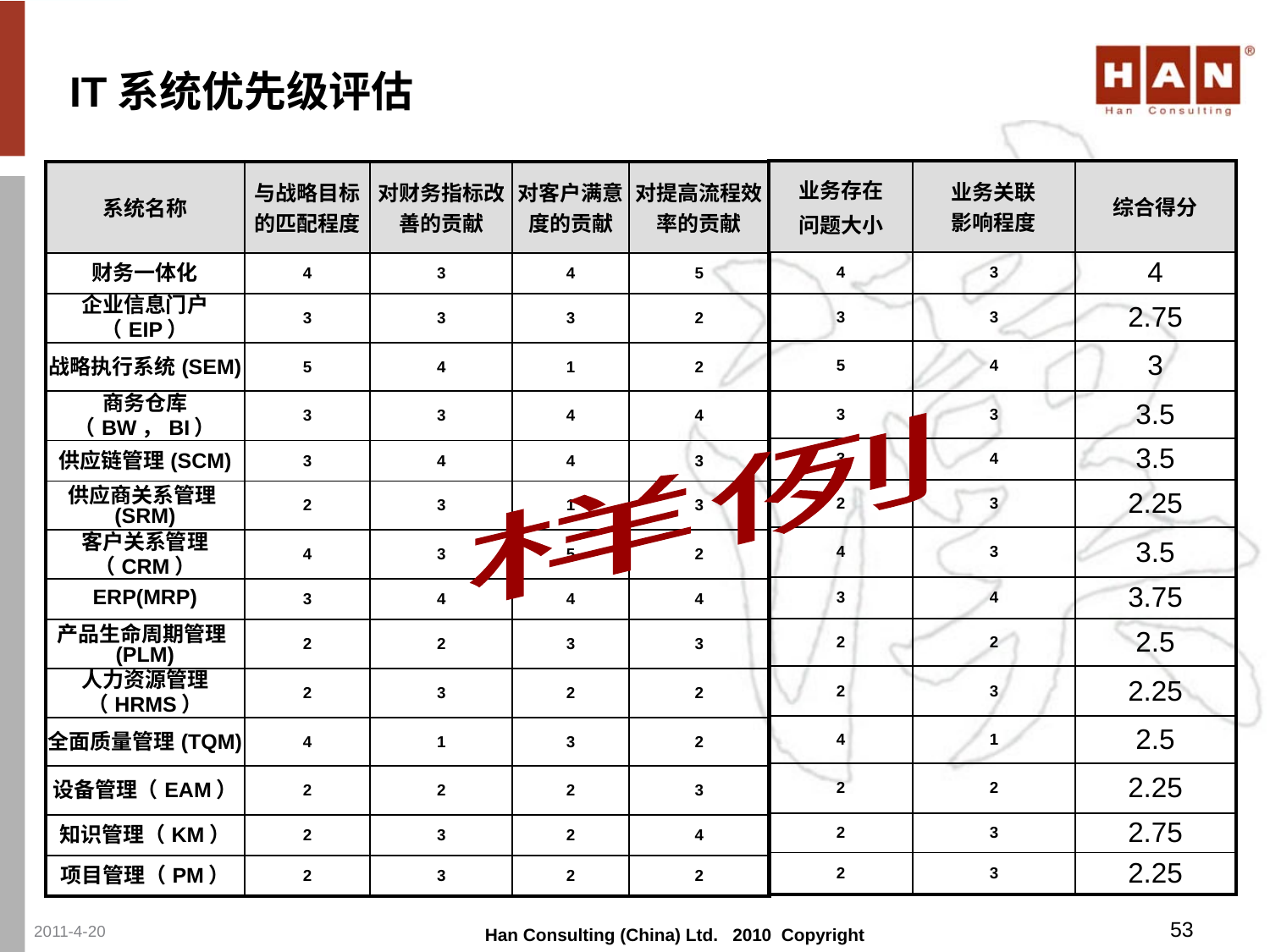

# IT系统优先级评估
| 业务存在 问题大小 | 业务关联 影响程度 | 综合得分 |
| --- | --- | --- |
| 4 | 3 | 4 |
| 3 | 3 | 2.75 |
| 5 | 4 | 3 |
| 3 | 3 | 3.5 |
| 3 | 4 | 3.5 |
| 2 | 3 | 2.25 |
| 4 | 3 | 3.5 |
| 3 | 4 | 3.75 |
| 2 | 2 | 2.5 |
| 2 | 3 | 2.25 |
| 4 | 1 | 2.5 |
| 2 | 2 | 2.25 |
| 2 | 3 | 2.75 |
| 2 | 3 | 2.25 |
| 系统名称 | 与战略目标的匹配程度 | 对财务指标改善的贡献 | 对客户满意度的贡献 | 对提高流程效率的贡献 |
| --- | --- | --- | --- | --- |
| 财务一体化 | 4 | 3 | 4 | 5 |
| 企业信息门户（EIP） | 3 | 3 | 3 | 2 |
| 战略执行系统(SEM) | 5 | 4 | 1 | 2 |
| 商务仓库（BW，BI） | 3 | 3 | 4 | 4 |
| 供应链管理(SCM) | 3 | 4 | 4 | 3 |
| 供应商关系管理(SRM) | 2 | 3 | 1 | 3 |
| 客户关系管理（CRM） | 4 | 3 | 5 | 2 |
| ERP(MRP) | 3 | 4 | 4 | 4 |
| 产品生命周期管理(PLM) | 2 | 2 | 3 | 3 |
| 人力资源管理（HRMS） | 2 | 3 | 2 | 2 |
| 全面质量管理(TQM) | 4 | 1 | 3 | 2 |
| 设备管理（EAM） | 2 | 2 | 2 | 3 |
| 知识管理（KM） | 2 | 3 | 2 | 4 |
| 项目管理（PM） | 2 | 3 | 2 | 2 |
样例
53